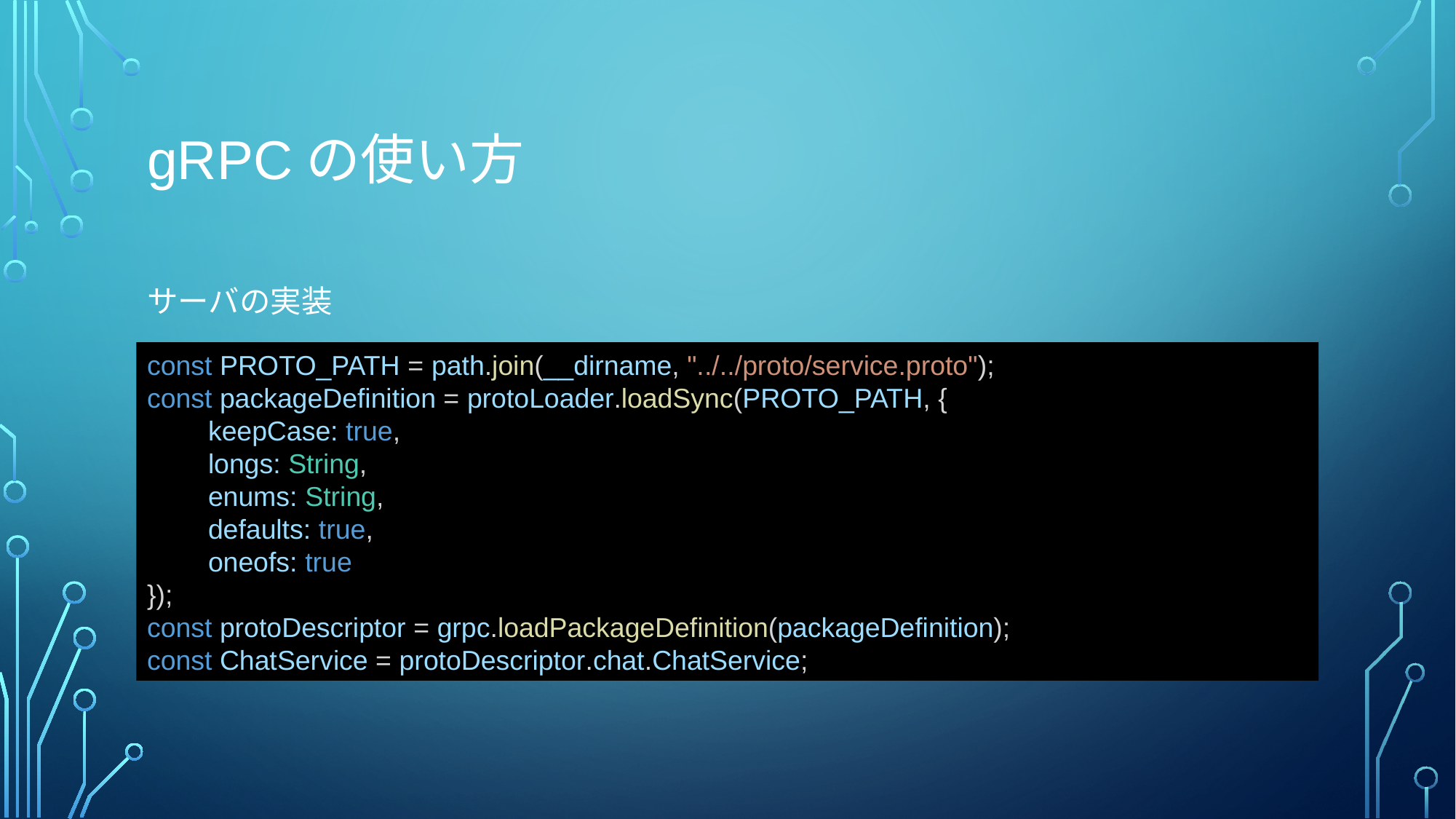

# gRPCの使い方
サーバの実装
const PROTO_PATH = path.join(__dirname, "../../proto/service.proto");
const packageDefinition = protoLoader.loadSync(PROTO_PATH, {
　　keepCase: true,
　　longs: String,
　　enums: String,
　　defaults: true,
　　oneofs: true
});
const protoDescriptor = grpc.loadPackageDefinition(packageDefinition);
const ChatService = protoDescriptor.chat.ChatService;